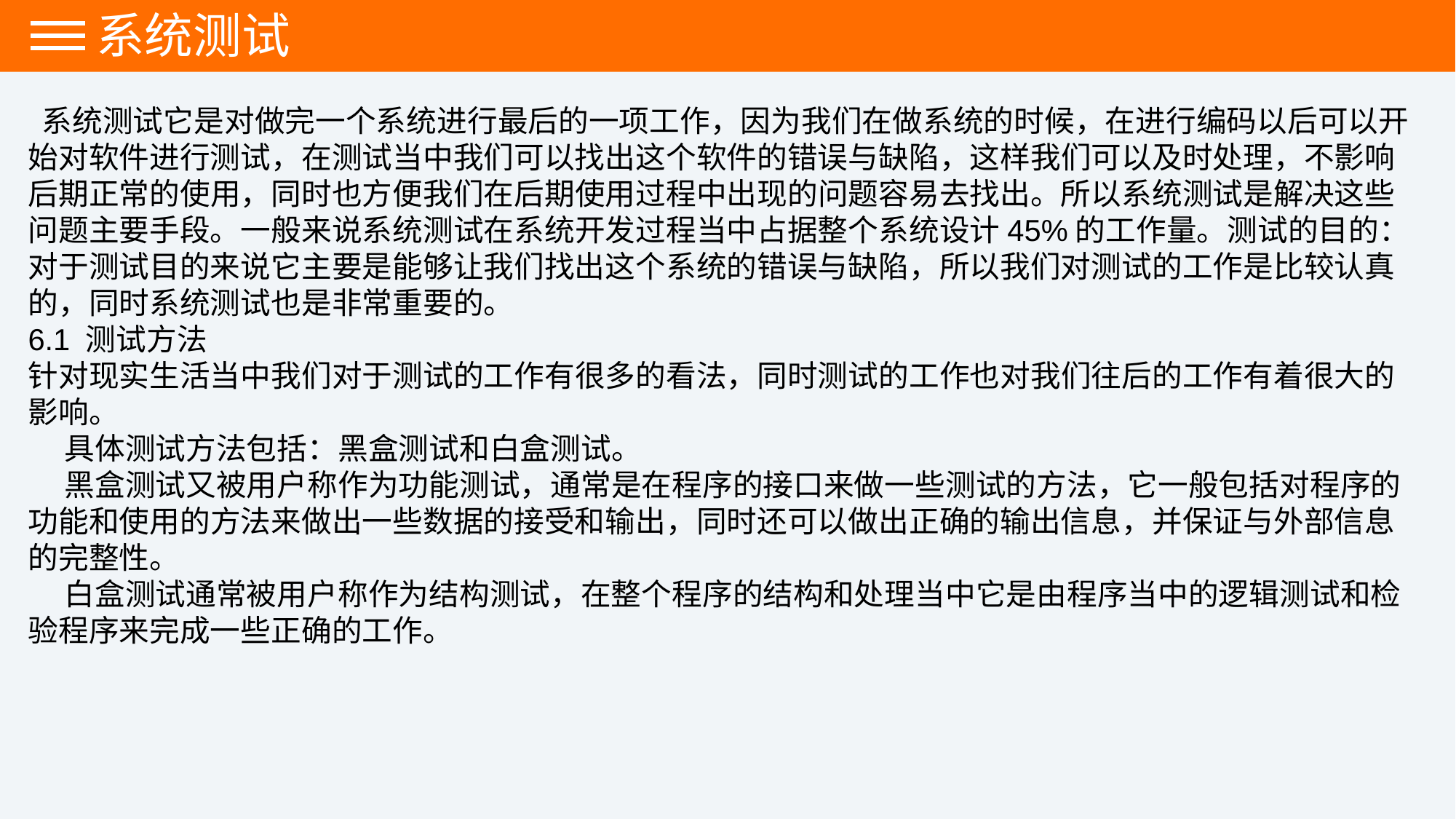

系统测试
 系统测试它是对做完一个系统进行最后的一项工作，因为我们在做系统的时候，在进行编码以后可以开始对软件进行测试，在测试当中我们可以找出这个软件的错误与缺陷，这样我们可以及时处理，不影响后期正常的使用，同时也方便我们在后期使用过程中出现的问题容易去找出。所以系统测试是解决这些问题主要手段。一般来说系统测试在系统开发过程当中占据整个系统设计45%的工作量。测试的目的：对于测试目的来说它主要是能够让我们找出这个系统的错误与缺陷，所以我们对测试的工作是比较认真的，同时系统测试也是非常重要的。6.1 测试方法针对现实生活当中我们对于测试的工作有很多的看法，同时测试的工作也对我们往后的工作有着很大的影响。具体测试方法包括：黑盒测试和白盒测试。
黑盒测试又被用户称作为功能测试，通常是在程序的接口来做一些测试的方法，它一般包括对程序的功能和使用的方法来做出一些数据的接受和输出，同时还可以做出正确的输出信息，并保证与外部信息的完整性。
白盒测试通常被用户称作为结构测试，在整个程序的结构和处理当中它是由程序当中的逻辑测试和检验程序来完成一些正确的工作。